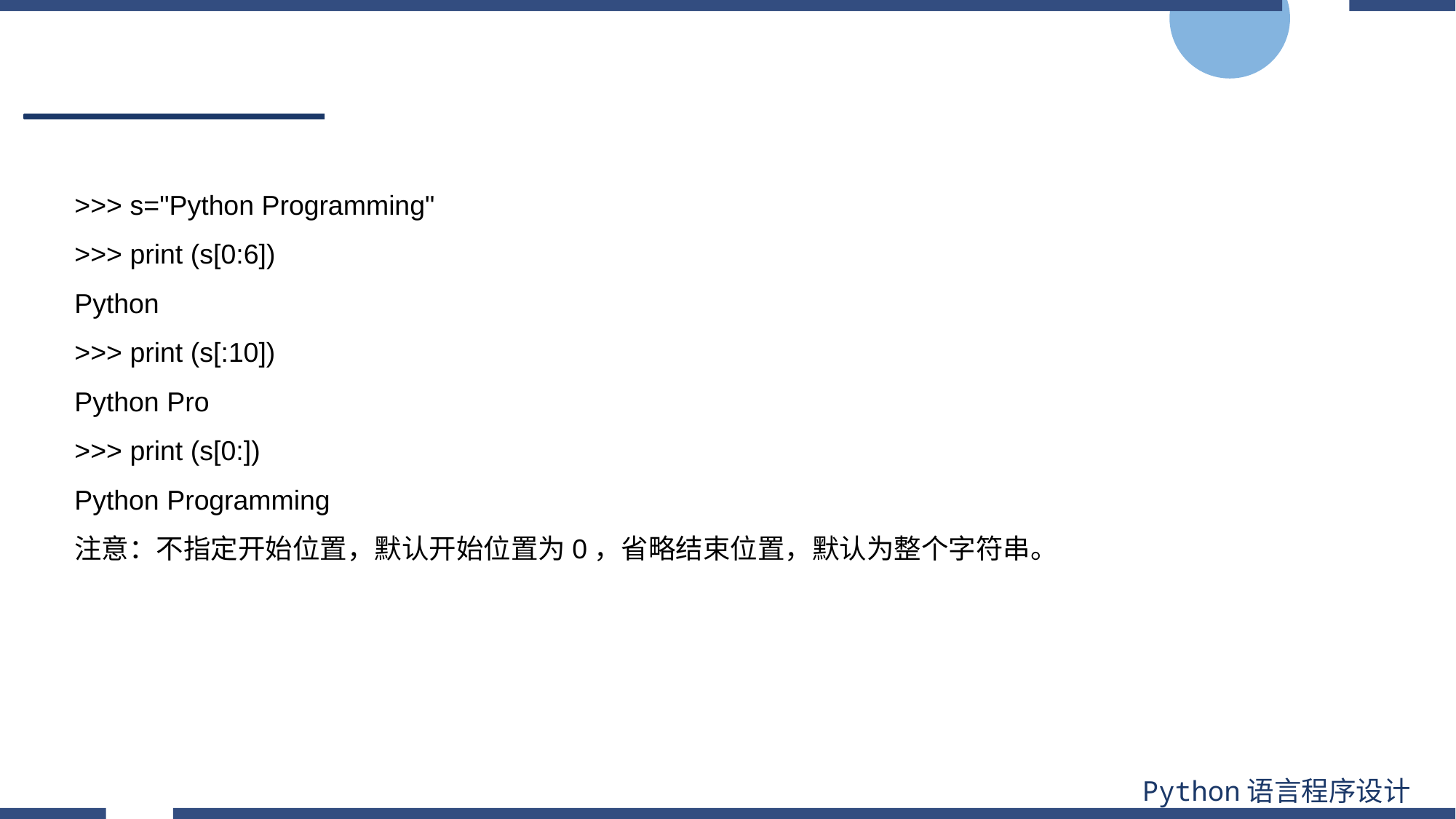

#
>>> s="Python Programming"
>>> print (s[0:6])
Python
>>> print (s[:10])
Python Pro
>>> print (s[0:])
Python Programming
注意：不指定开始位置，默认开始位置为0，省略结束位置，默认为整个字符串。